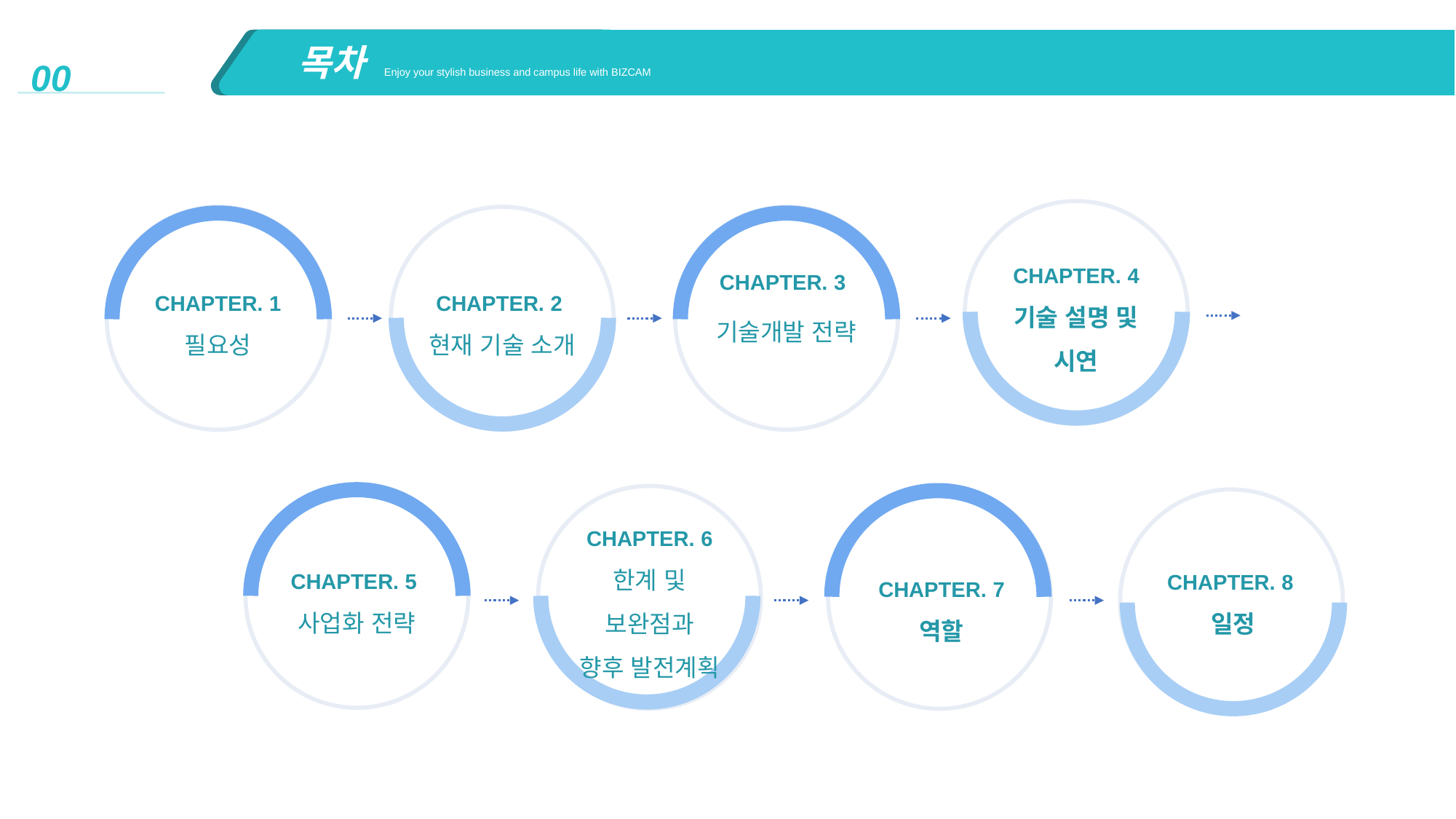

목차 Enjoy your stylish business and campus life with BIZCAM

00

CHAPTER. 4 기술 설명 및 시연

CHAPTER. 1
필요성

CHAPTER. 2
현재 기술 소개

CHAPTER. 3

기술개발 전략

CHAPTER. 5
사업화 전략

CHAPTER. 7
역할

CHAPTER. 6
한계 및 보완점과
향후 발전계획
CHAPTER. 8
일정